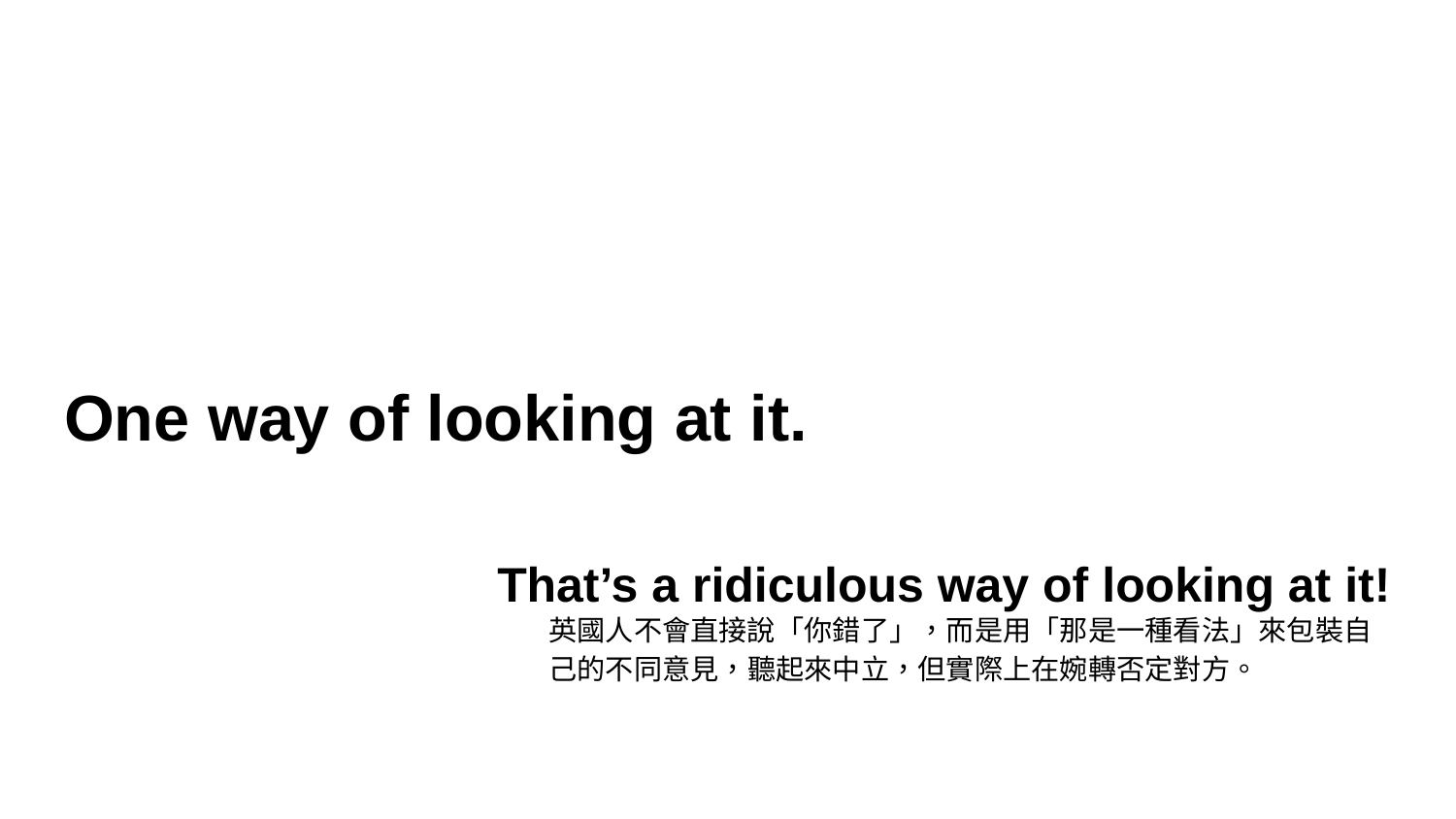

# One way of looking at it.
That’s a ridiculous way of looking at it!
英國人不會直接說「你錯了」，而是用「那是一種看法」來包裝自己的不同意見，聽起來中立，但實際上在婉轉否定對方。